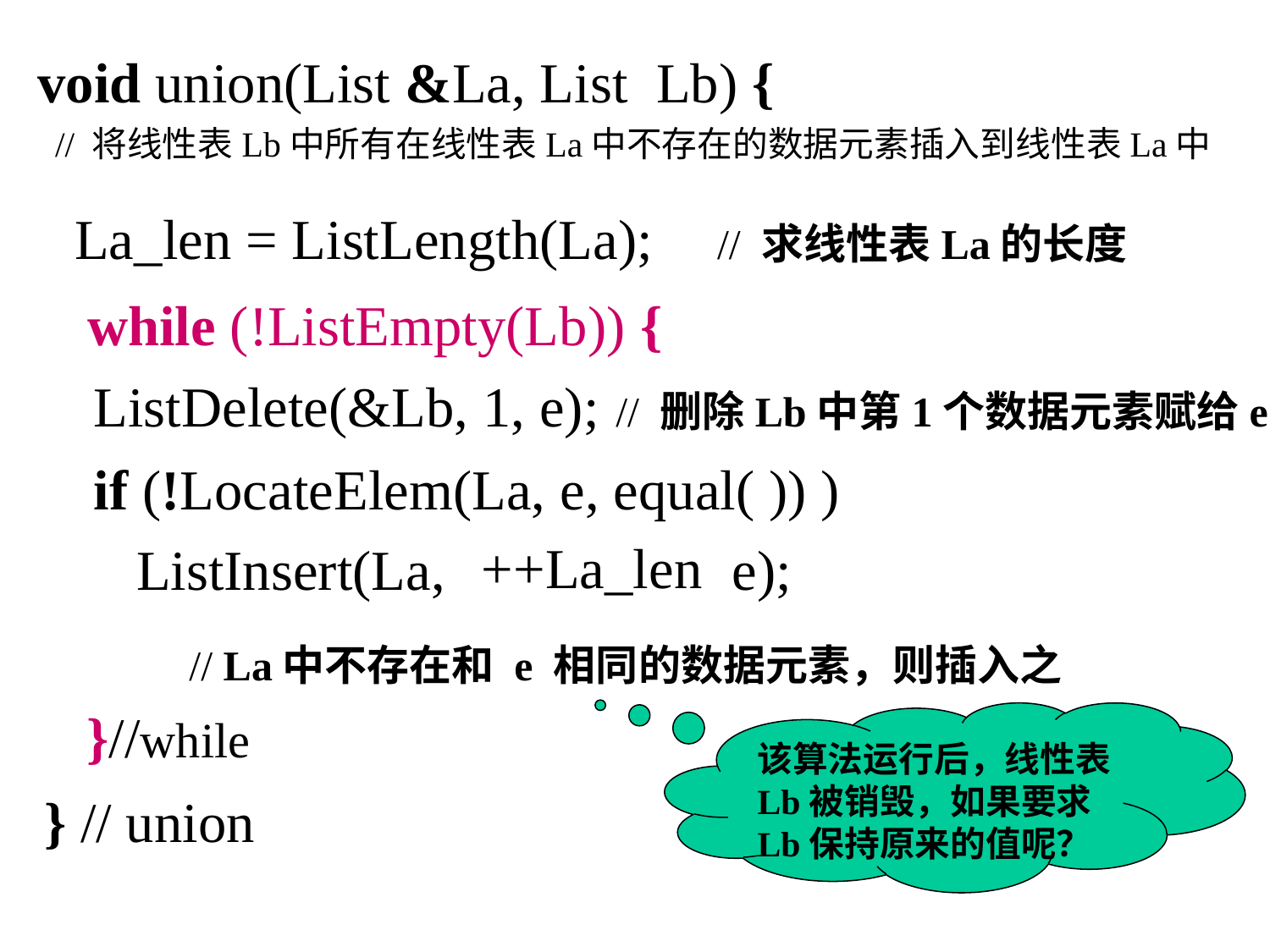

void union(List &La, List  Lb) {
  // 将线性表Lb中所有在线性表La中不存在的数据元素插入到线性表La中
La_len = ListLength(La);    // 求线性表La的长度
while (!ListEmpty(Lb)) {
ListDelete(&Lb, 1, e); // 删除Lb中第1个数据元素赋给e
if (!LocateElem(La, e, equal( )) )
   ListInsert(La,      n+1      , e);
      // La中不存在和 e 相同的数据元素，则插入之
++La_len
}//while
该算法运行后，线性表Lb被销毁，如果要求Lb保持原来的值呢？
} // union